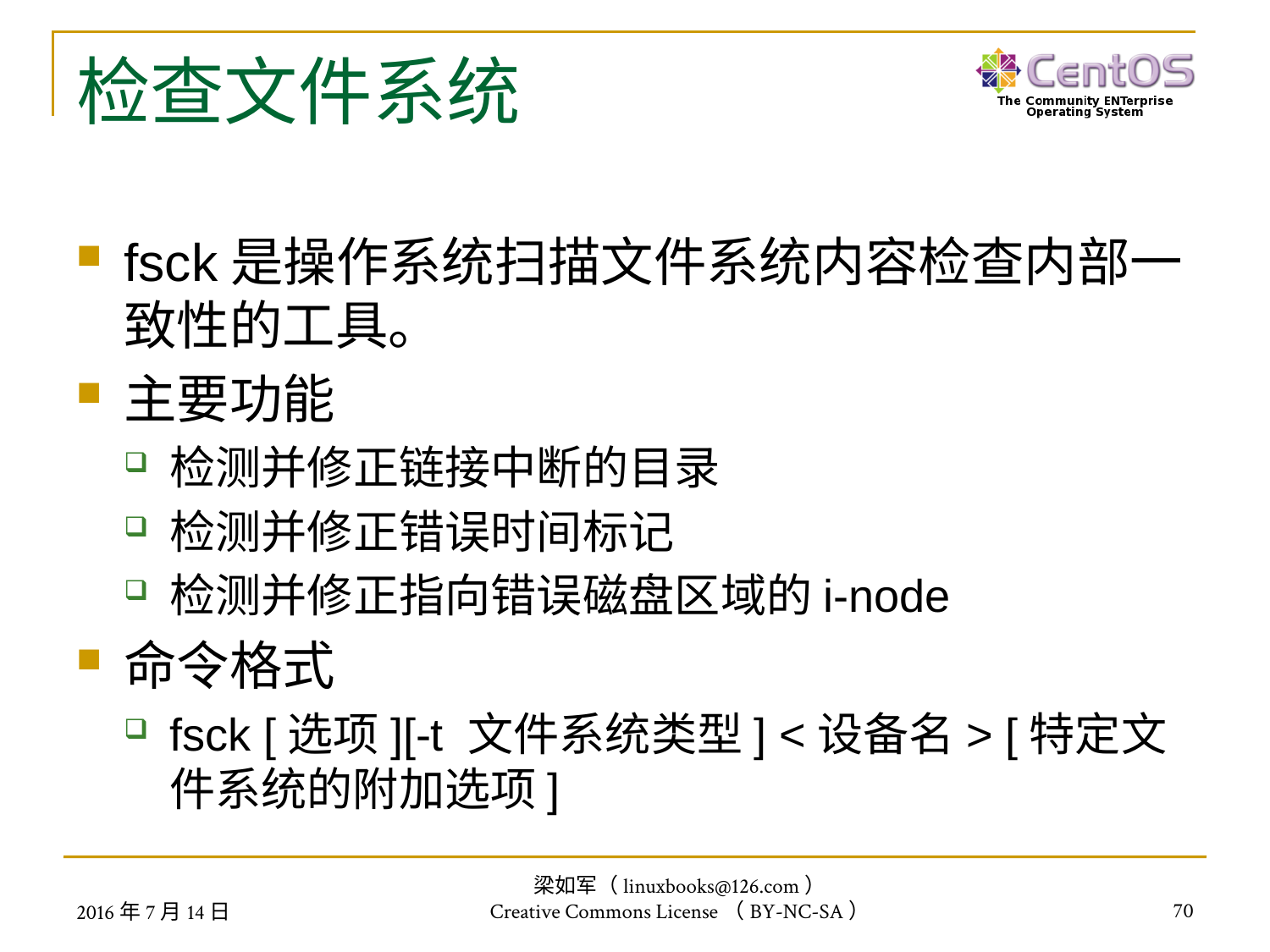

# 检查文件系统
fsck是操作系统扫描文件系统内容检查内部一致性的工具。
主要功能
检测并修正链接中断的目录
检测并修正错误时间标记
检测并修正指向错误磁盘区域的i-node
命令格式
fsck [选项][-t 文件系统类型] <设备名> [特定文件系统的附加选项]
梁如军（linuxbooks@126.com）
Creative Commons License（BY-NC-SA）
2016年7月14日
70